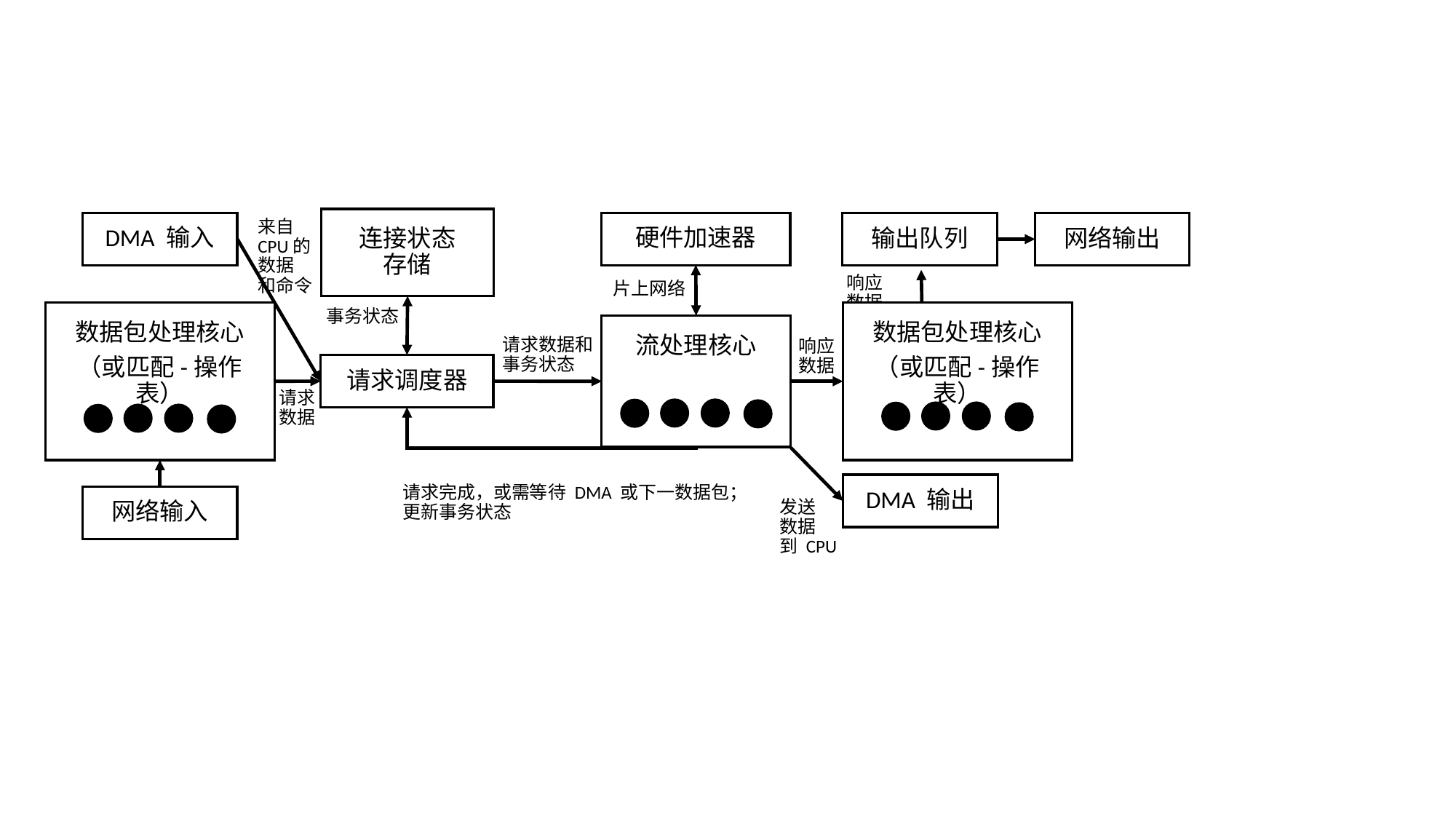

来自
CPU的
数据
和命令
DMA 输入
硬件加速器
输出队列
网络输出
连接状态
存储
响应
数据
片上网络
事务状态
数据包处理核心
（或匹配-操作表）

数据包处理核心
（或匹配-操作表）

流处理核心

请求数据和
事务状态
响应
数据
请求调度器
请求
数据

请求完成，或需等待 DMA 或下一数据包；
更新事务状态
DMA 输出
发送
数据
到 CPU
网络输入